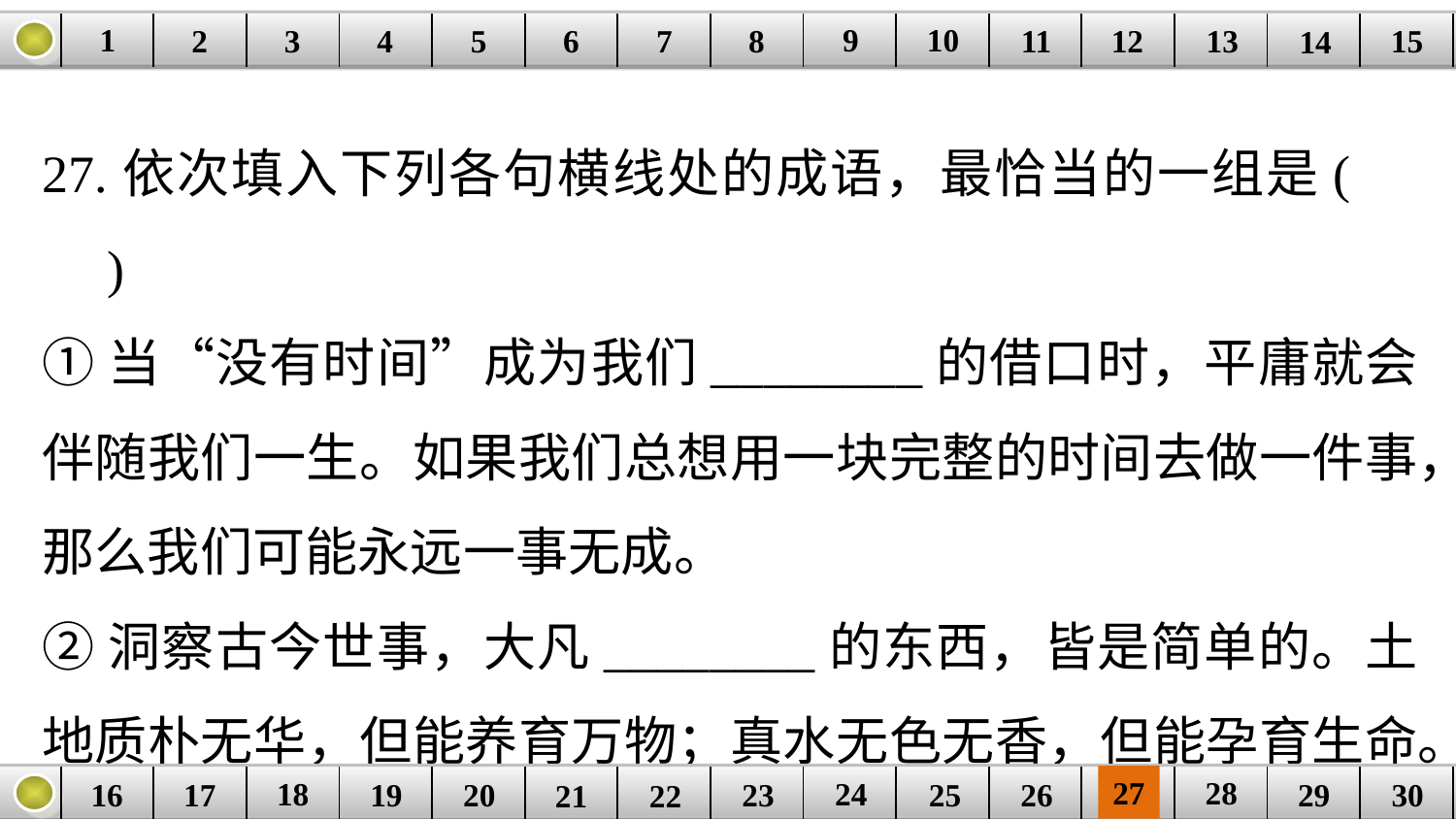

9
10
1
3
4
5
6
8
11
2
12
15
|  |  |  |  |  |  |  |  |  |  |  |  |  |  |  |
| --- | --- | --- | --- | --- | --- | --- | --- | --- | --- | --- | --- | --- | --- | --- |
7
13
14

27.依次填入下列各句横线处的成语，最恰当的一组是(　　)
①当“没有时间”成为我们________的借口时，平庸就会伴随我们一生。如果我们总想用一块完整的时间去做一件事，那么我们可能永远一事无成。
②洞察古今世事，大凡________的东西，皆是简单的。土地质朴无华，但能养育万物；真水无色无香，但能孕育生命。

27
28
18
24
16
25
26
30
|  |  |  |  |  |  |  |  |  |  |  |  |  |  |  |
| --- | --- | --- | --- | --- | --- | --- | --- | --- | --- | --- | --- | --- | --- | --- |
23
17
19
20
29
21
22